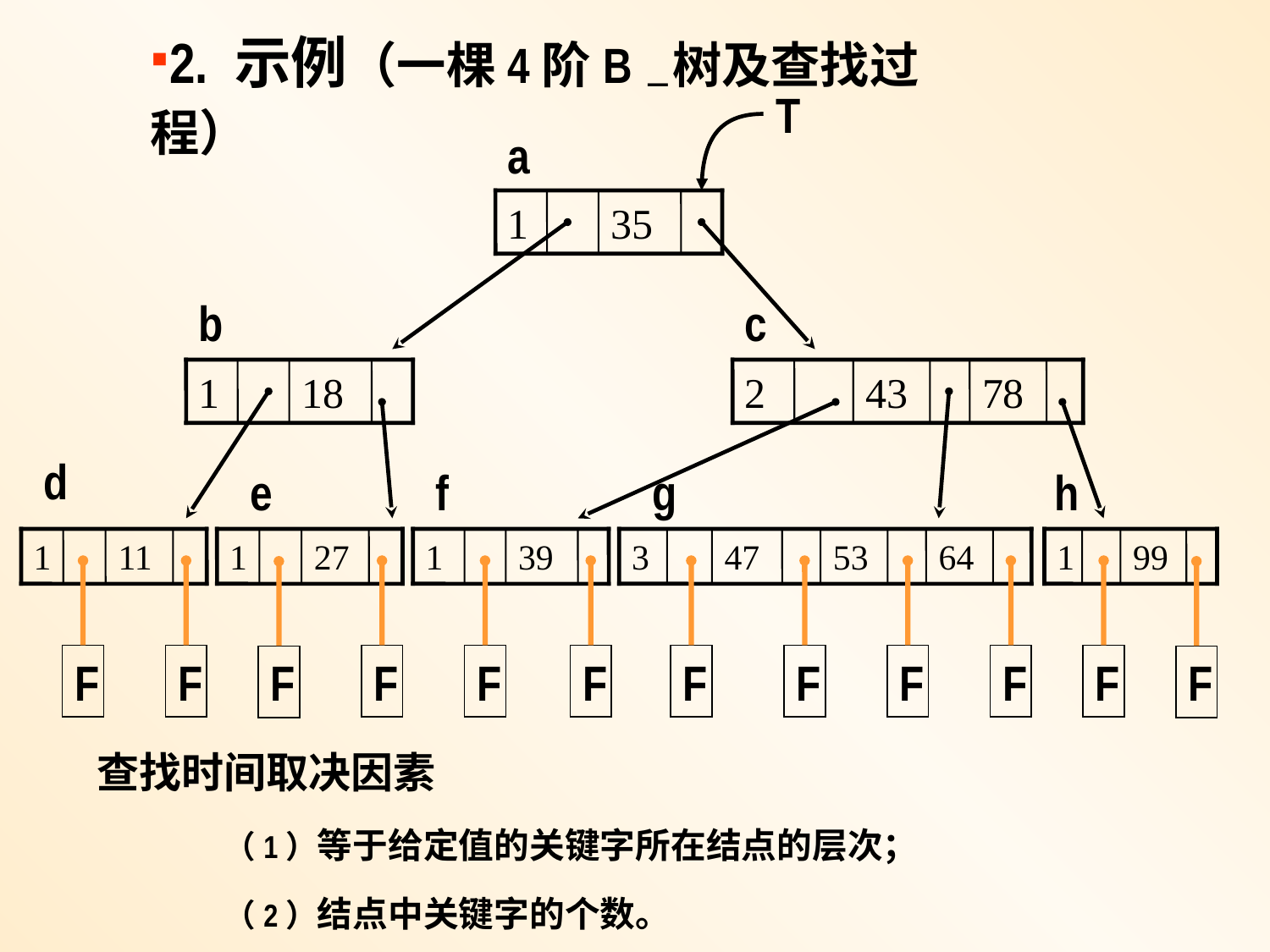

2. 示例（一棵4阶B－树及查找过程）
T
a
1

35

b
c
1

18

2

43

78

d
e
f
g
h
1

11

1

27

1

39

3

47

53

64

1

99

F
F
F
F
F
F
F
F
F
F
F
F
查找时间取决因素
	（1）等于给定值的关键字所在结点的层次；
	（2）结点中关键字的个数。